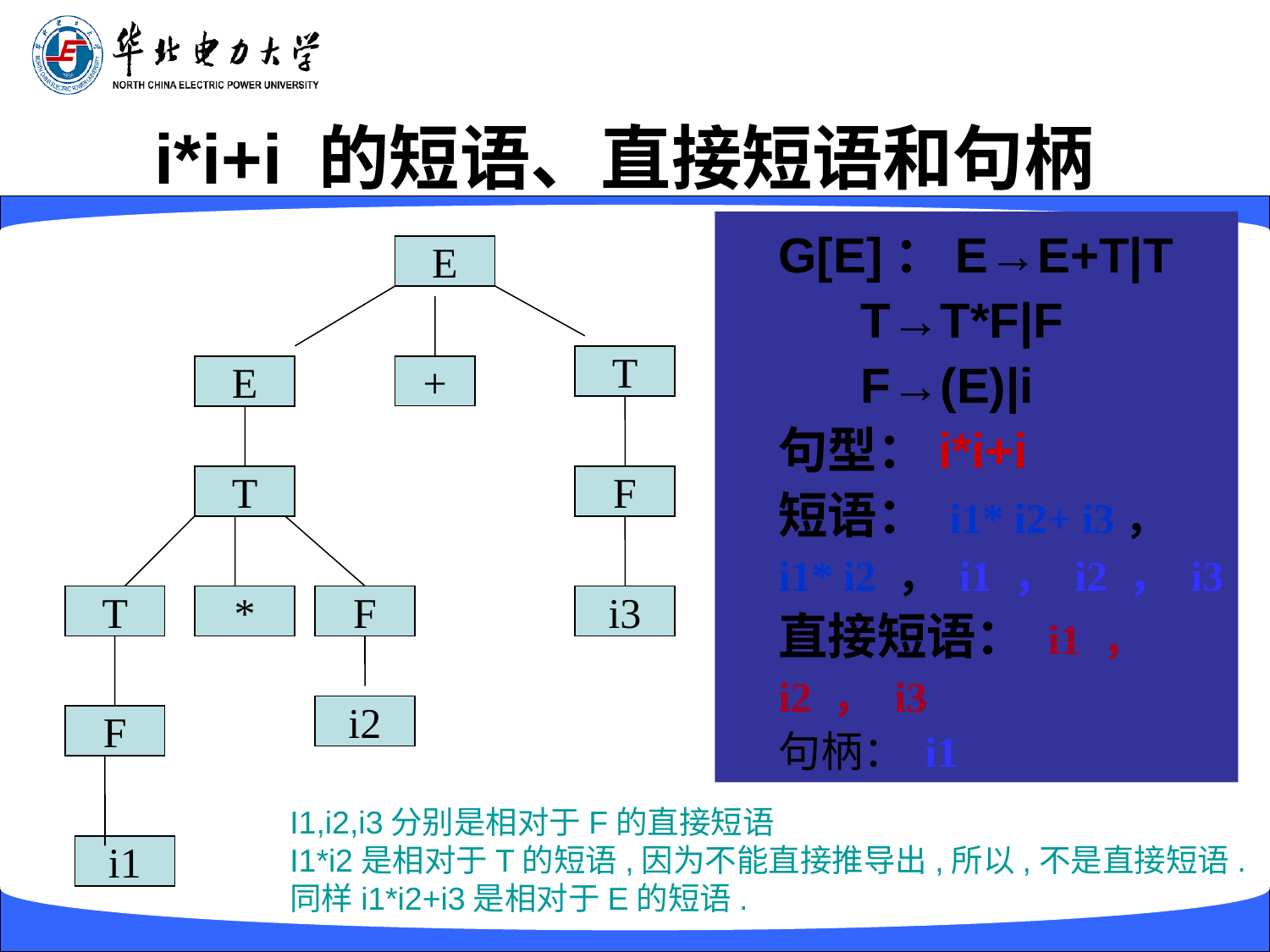

# i*i+i 的短语、直接短语和句柄
G[E]：E→E+T|T
      T→T*F|F
      F→(E)|i
句型：i*i+i
短语： i1* i2+ i3， i1* i2 ， i1 ， i2 ， i3
直接短语： i1 ， i2 ， i3
句柄： i1
E

T
E
+

T
F

T
*
F
i3

i2
F

I1,i2,i3分别是相对于F的直接短语
I1*i2是相对于T的短语,因为不能直接推导出,所以,不是直接短语.
同样i1*i2+i3是相对于E的短语.
i1